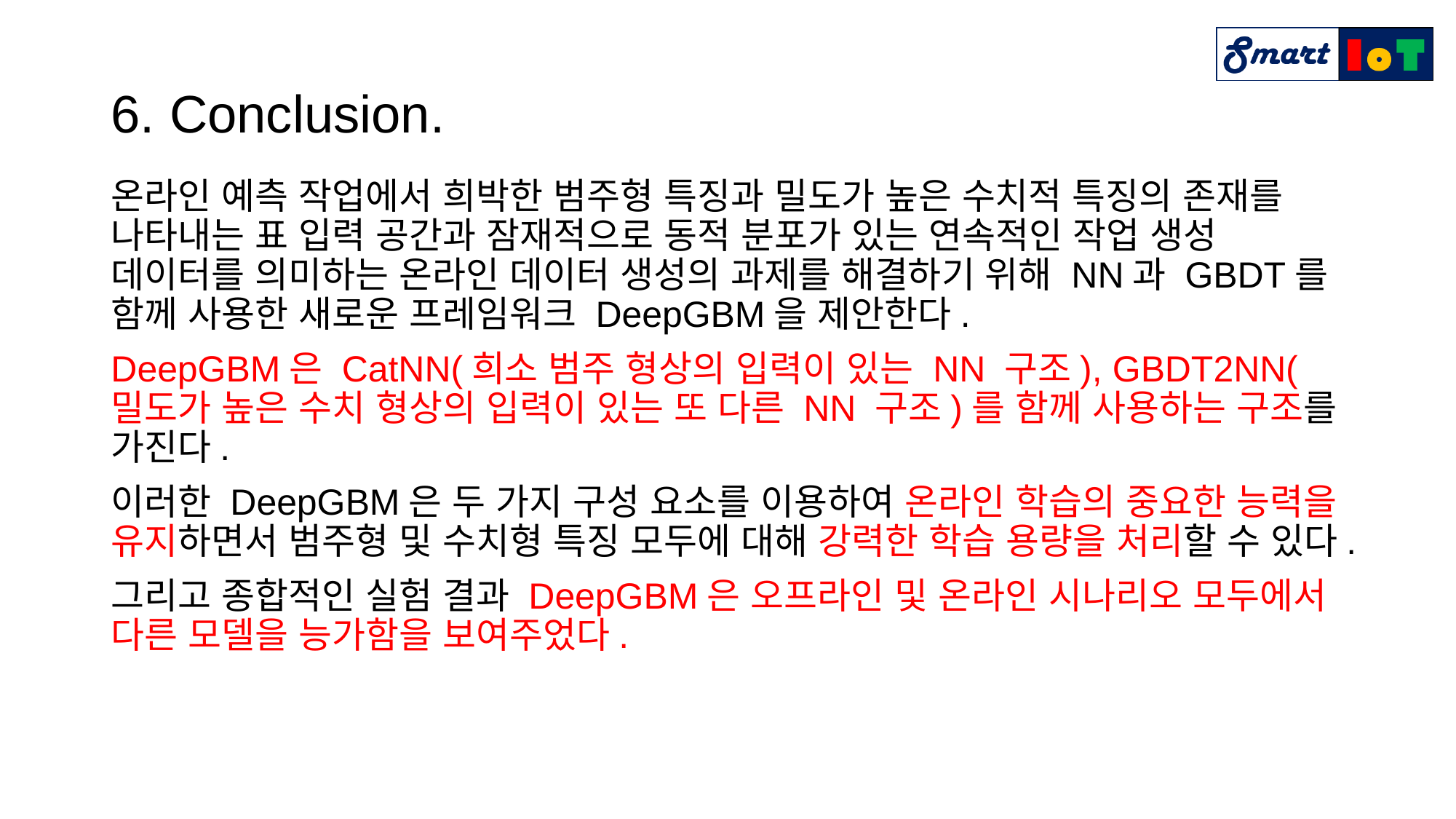

# 6. Conclusion.
온라인 예측 작업에서 희박한 범주형 특징과 밀도가 높은 수치적 특징의 존재를 나타내는 표 입력 공간과 잠재적으로 동적 분포가 있는 연속적인 작업 생성 데이터를 의미하는 온라인 데이터 생성의 과제를 해결하기 위해 NN과 GBDT를 함께 사용한 새로운 프레임워크 DeepGBM을 제안한다.
DeepGBM은 CatNN(희소 범주 형상의 입력이 있는 NN 구조), GBDT2NN(밀도가 높은 수치 형상의 입력이 있는 또 다른 NN 구조)를 함께 사용하는 구조를 가진다.
이러한 DeepGBM은 두 가지 구성 요소를 이용하여 온라인 학습의 중요한 능력을 유지하면서 범주형 및 수치형 특징 모두에 대해 강력한 학습 용량을 처리할 수 있다.
그리고 종합적인 실험 결과 DeepGBM은 오프라인 및 온라인 시나리오 모두에서 다른 모델을 능가함을 보여주었다.